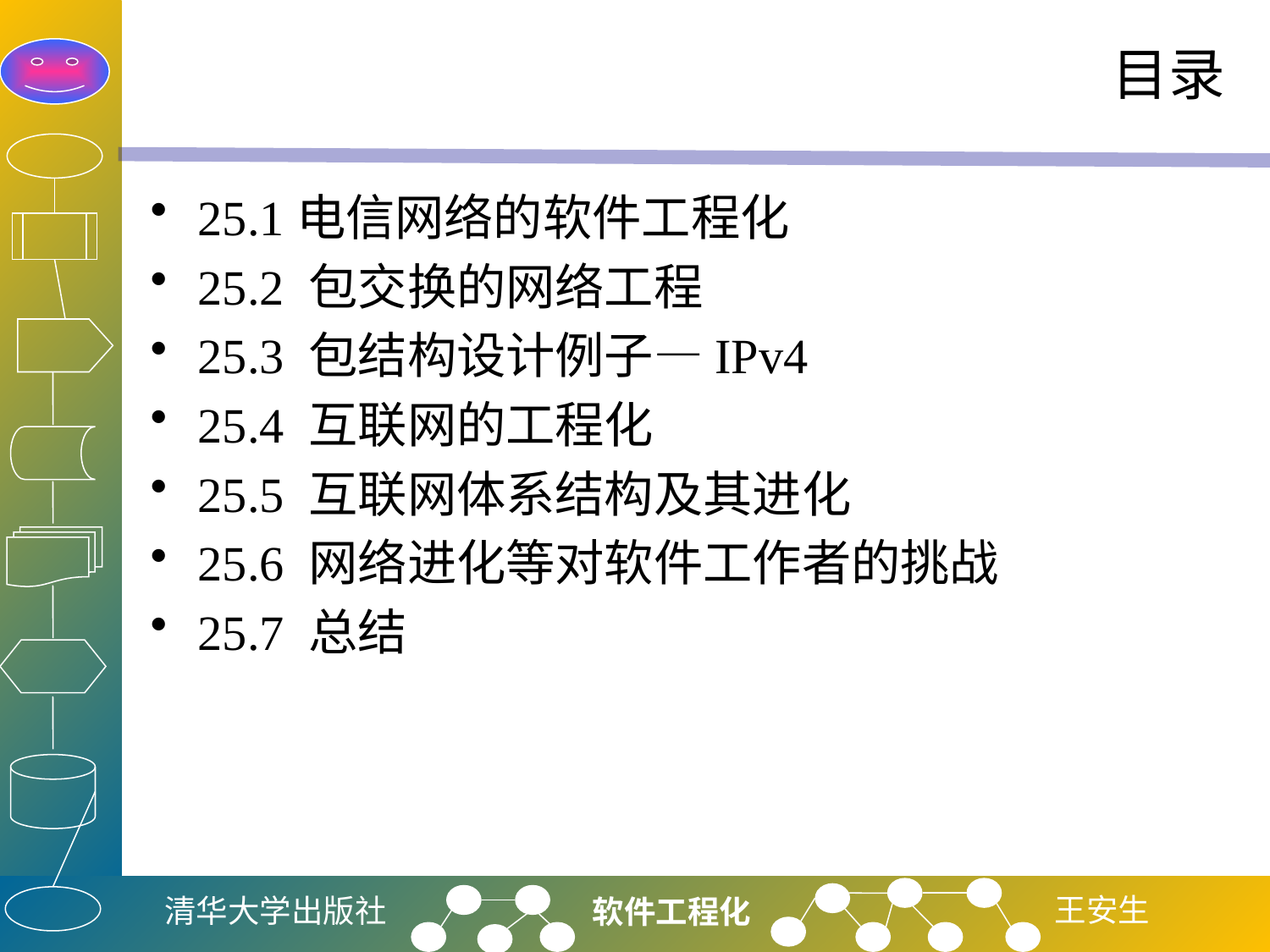

# 目录
25.1电信网络的软件工程化
25.2 包交换的网络工程
25.3 包结构设计例子—IPv4
25.4 互联网的工程化
25.5 互联网体系结构及其进化
25.6 网络进化等对软件工作者的挑战
25.7 总结